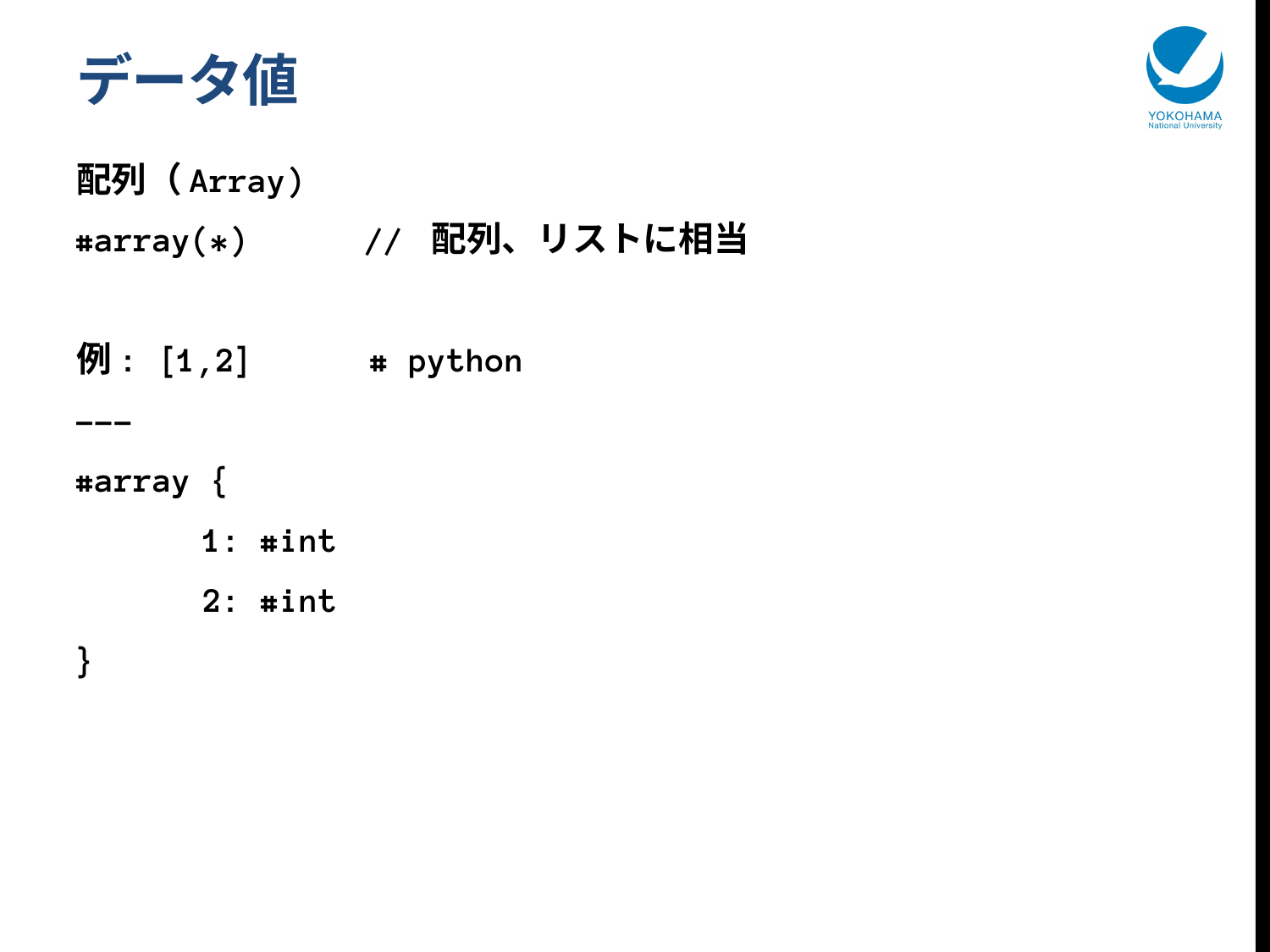

# データ値
配列（Array)
#array(*)      // 配列、リストに相当

例: [1,2]      # python
---
#array {
	1: #int
	2: #int
}